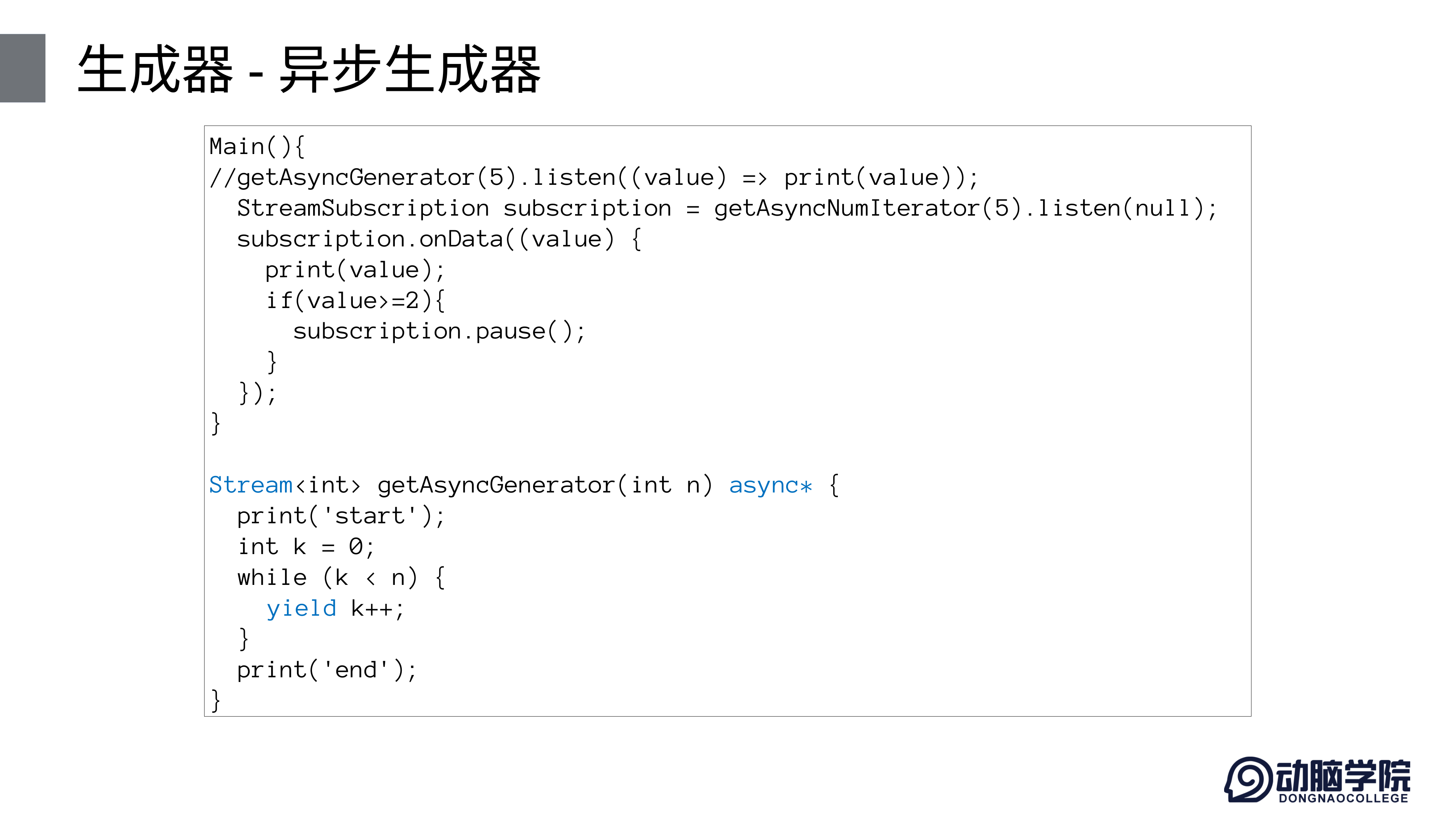

# 生成器-异步生成器
Main(){
//getAsyncGenerator(5).listen((value) => print(value));
  StreamSubscription subscription = getAsyncNumIterator(5).listen(null);
  subscription.onData((value) {
    print(value);
    if(value>=2){
      subscription.pause();
    }
  });
}

Stream<int> getAsyncGenerator(int n) async* {
  print('start');
  int k = 0;
  while (k < n) {
	yield k++;
  }
  print('end');
}